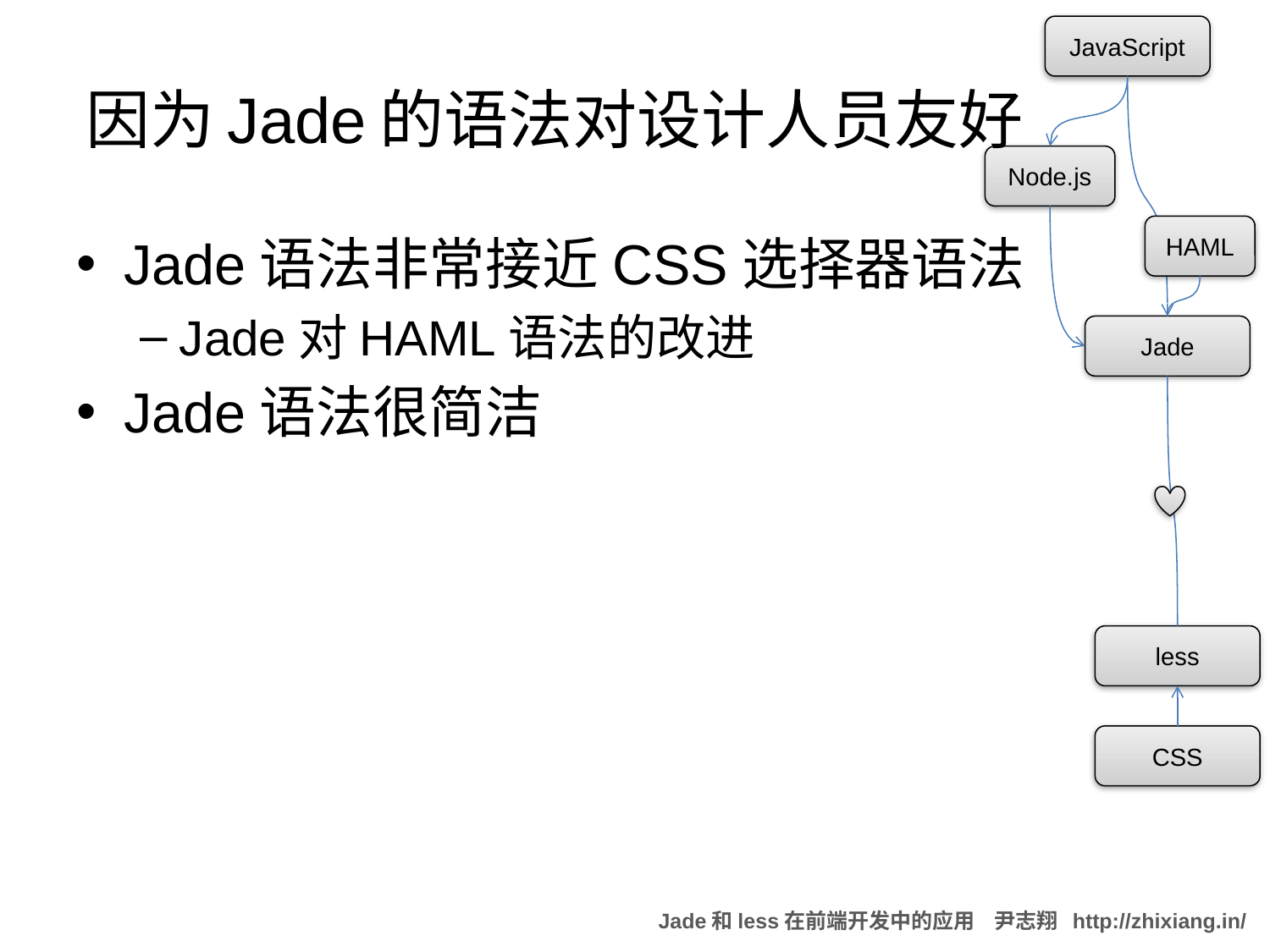

# 因为Jade的语法对设计人员友好
Jade语法非常接近CSS选择器语法
Jade对HAML语法的改进
Jade语法很简洁